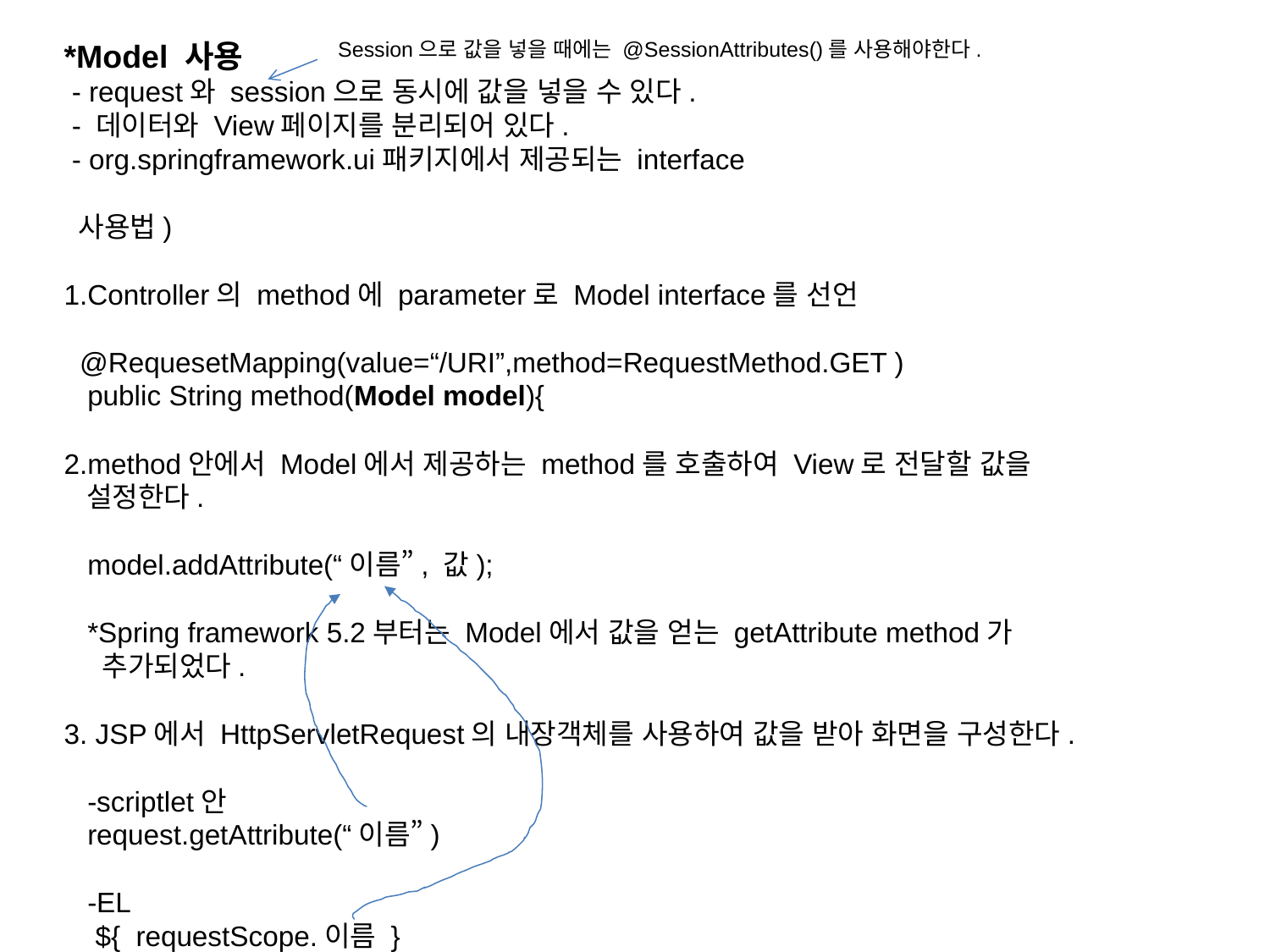

*Model 사용
 - request와 session으로 동시에 값을 넣을 수 있다.
 - 데이터와 View페이지를 분리되어 있다.
 - org.springframework.ui패키지에서 제공되는 interface

 사용법)

1.Controller의 method에 parameter로 Model interface를 선언

  @RequesetMapping(value=“/URI”,method=RequestMethod.GET )
   public String method(Model model){

2.method안에서 Model에서 제공하는 method를 호출하여 View로 전달할 값을
  설정한다.

   model.addAttribute(“이름”, 값);

   *Spring framework 5.2부터는 Model에서 값을 얻는 getAttribute method가
    추가되었다.

3. JSP에서 HttpServletRequest의 내장객체를 사용하여 값을 받아 화면을 구성한다.

   -scriptlet안
   request.getAttribute(“이름”)

   -EL
    ${  requestScope.이름 }
Session으로 값을 넣을 때에는 @SessionAttributes()를 사용해야한다.